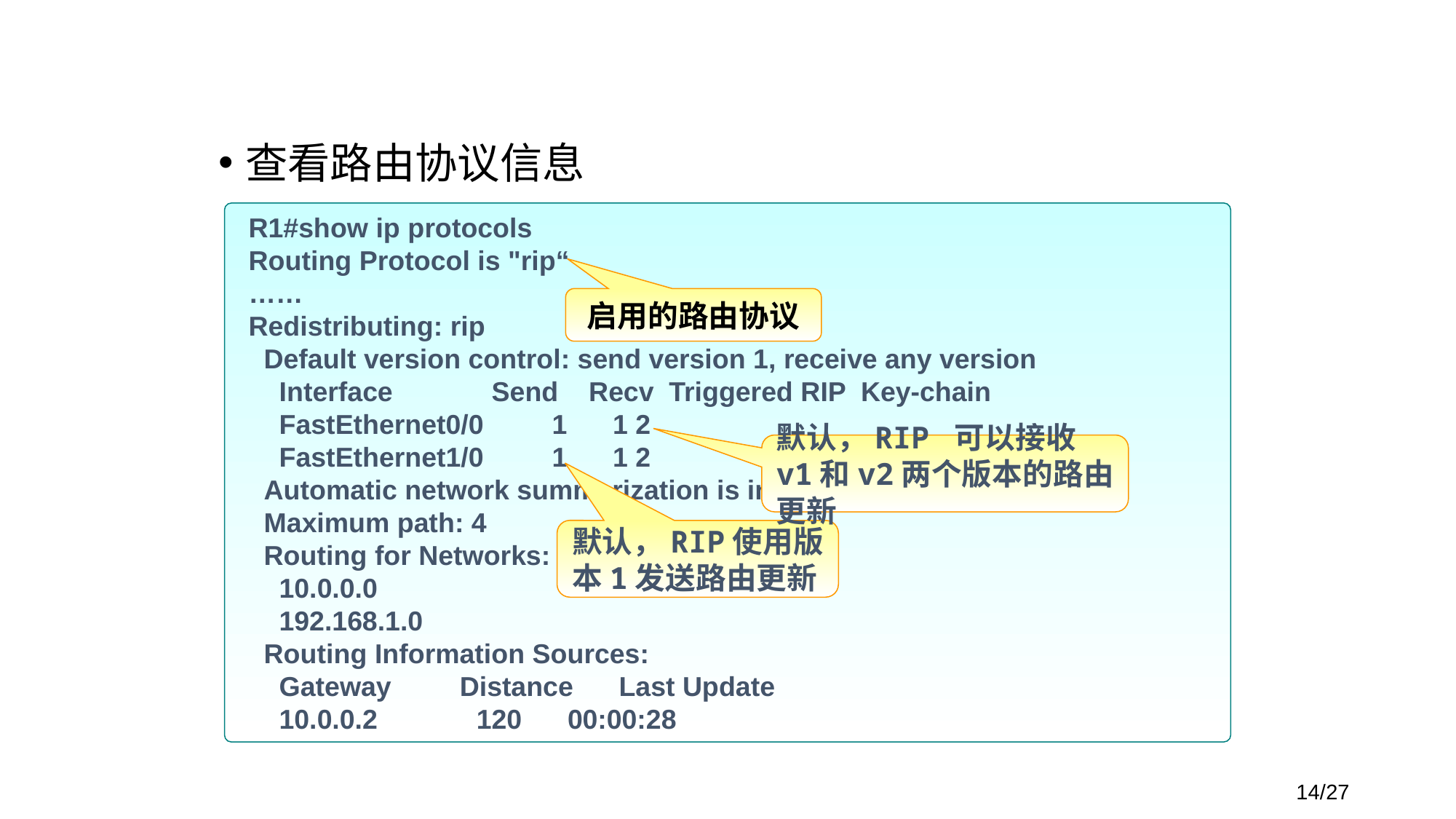

# RIP的配置和验证4-4
查看路由协议信息
R1#show ip protocols
Routing Protocol is "rip“
……
Redistributing: rip
  Default version control: send version 1, receive any version
    Interface             Send    Recv  Triggered RIP  Key-chain
    FastEthernet0/0         1      1 2
    FastEthernet1/0         1      1 2
  Automatic network summarization is in effect
  Maximum path: 4
  Routing for Networks:
    10.0.0.0
    192.168.1.0
  Routing Information Sources:
    Gateway         Distance      Last Update
    10.0.0.2             120      00:00:28
启用的路由协议
默认，RIP 可以接收v1和v2两个版本的路由更新
默认，RIP使用版本1发送路由更新